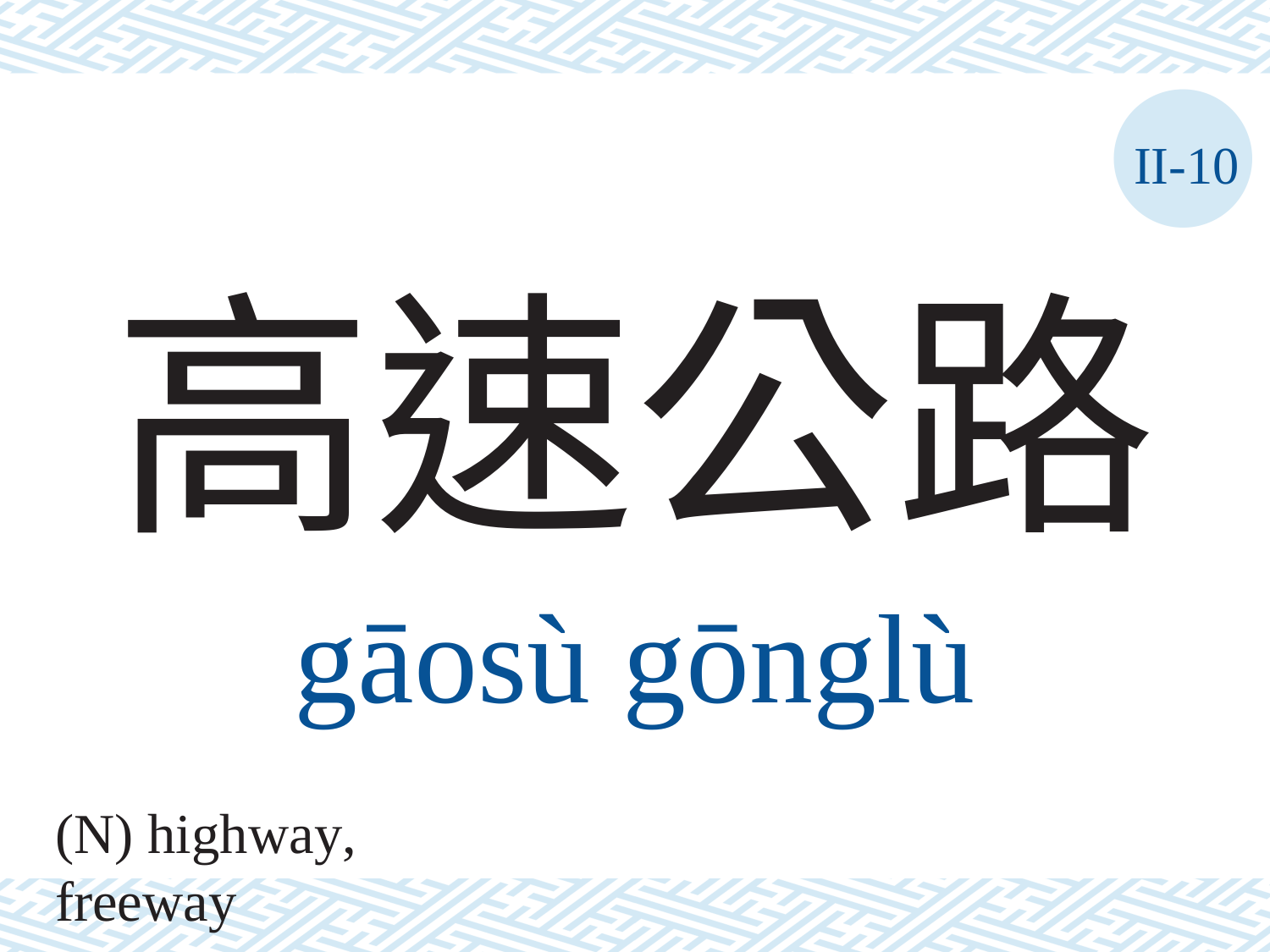

II-10
# 高速公路
gāosù	gōnglù
(N) highway, freeway